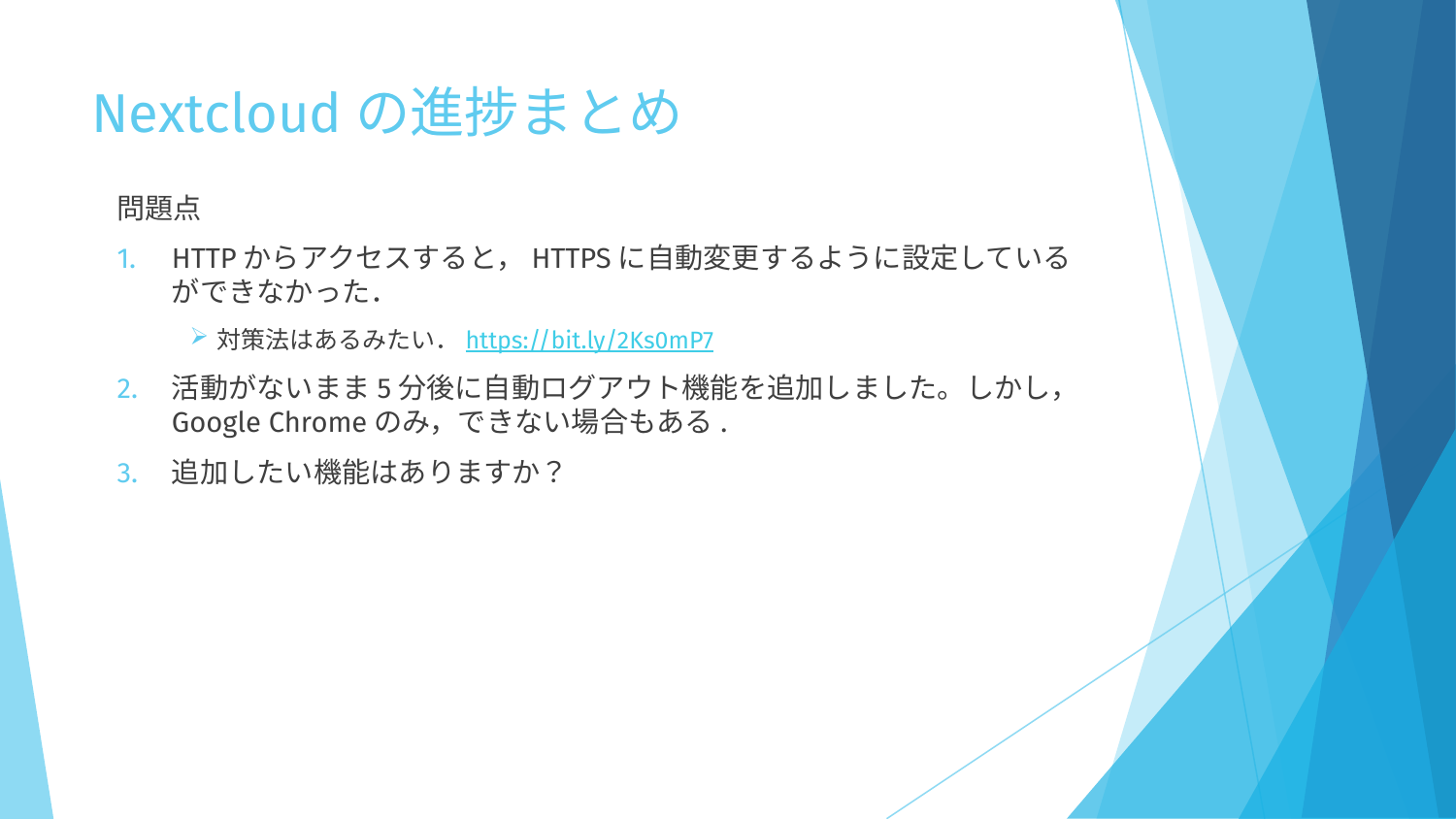

# Nextcloudの進捗まとめ
問題点
HTTPからアクセスすると，HTTPSに自動変更するように設定しているができなかった．
対策法はあるみたい．https://bit.ly/2Ks0mP7
活動がないまま5分後に自動ログアウト機能を追加しました。しかし，Google Chromeのみ，できない場合もある.
追加したい機能はありますか？